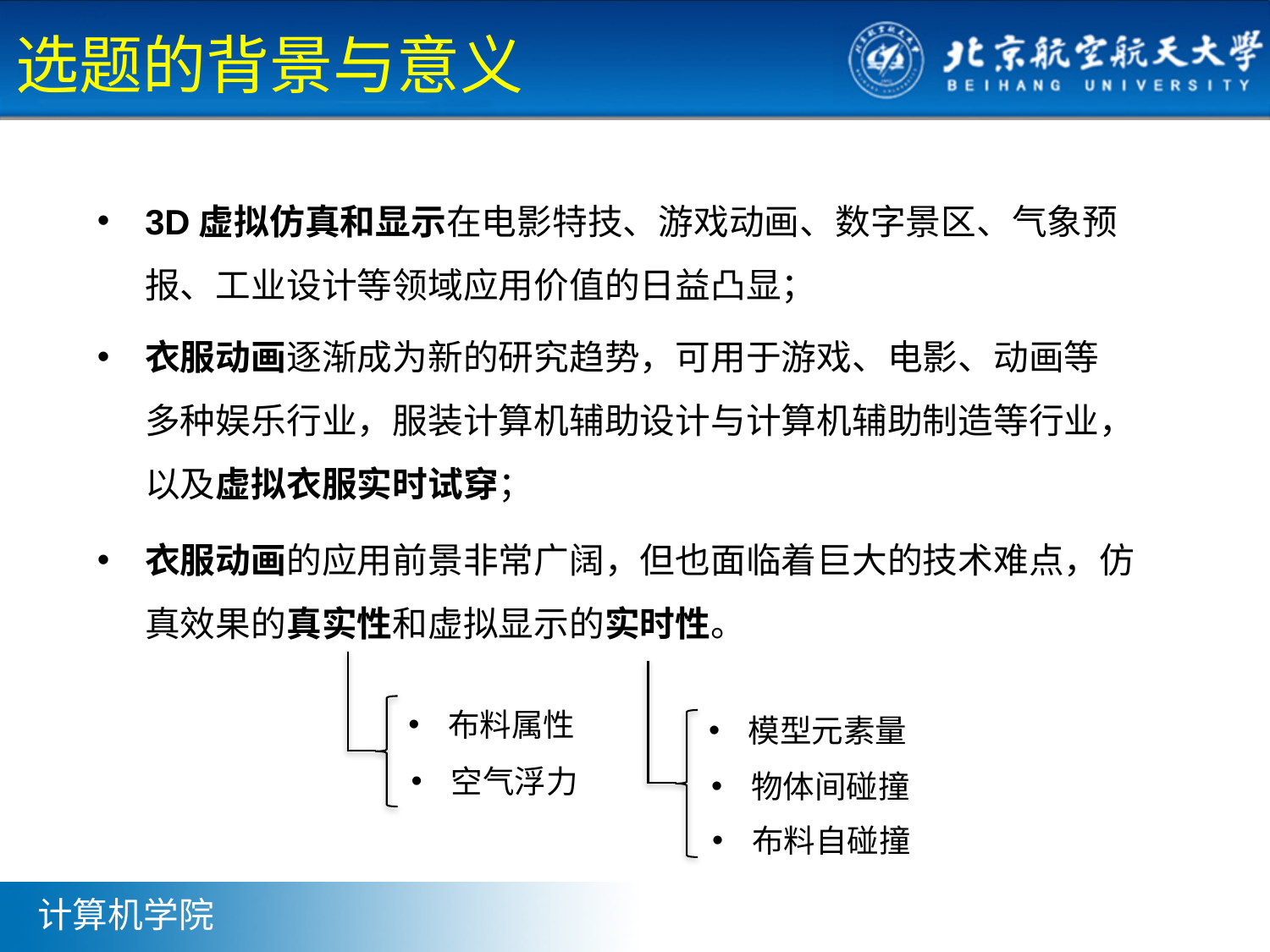

# 选题的背景与意义
3D虚拟仿真和显示在电影特技、游戏动画、数字景区、气象预报、工业设计等领域应用价值的日益凸显；
衣服动画逐渐成为新的研究趋势，可用于游戏、电影、动画等多种娱乐行业，服装计算机辅助设计与计算机辅助制造等行业，以及虚拟衣服实时试穿；
衣服动画的应用前景非常广阔，但也面临着巨大的技术难点，仿真效果的真实性和虚拟显示的实时性。

布料属性
空气浮力
模型元素量

物体间碰撞
布料自碰撞